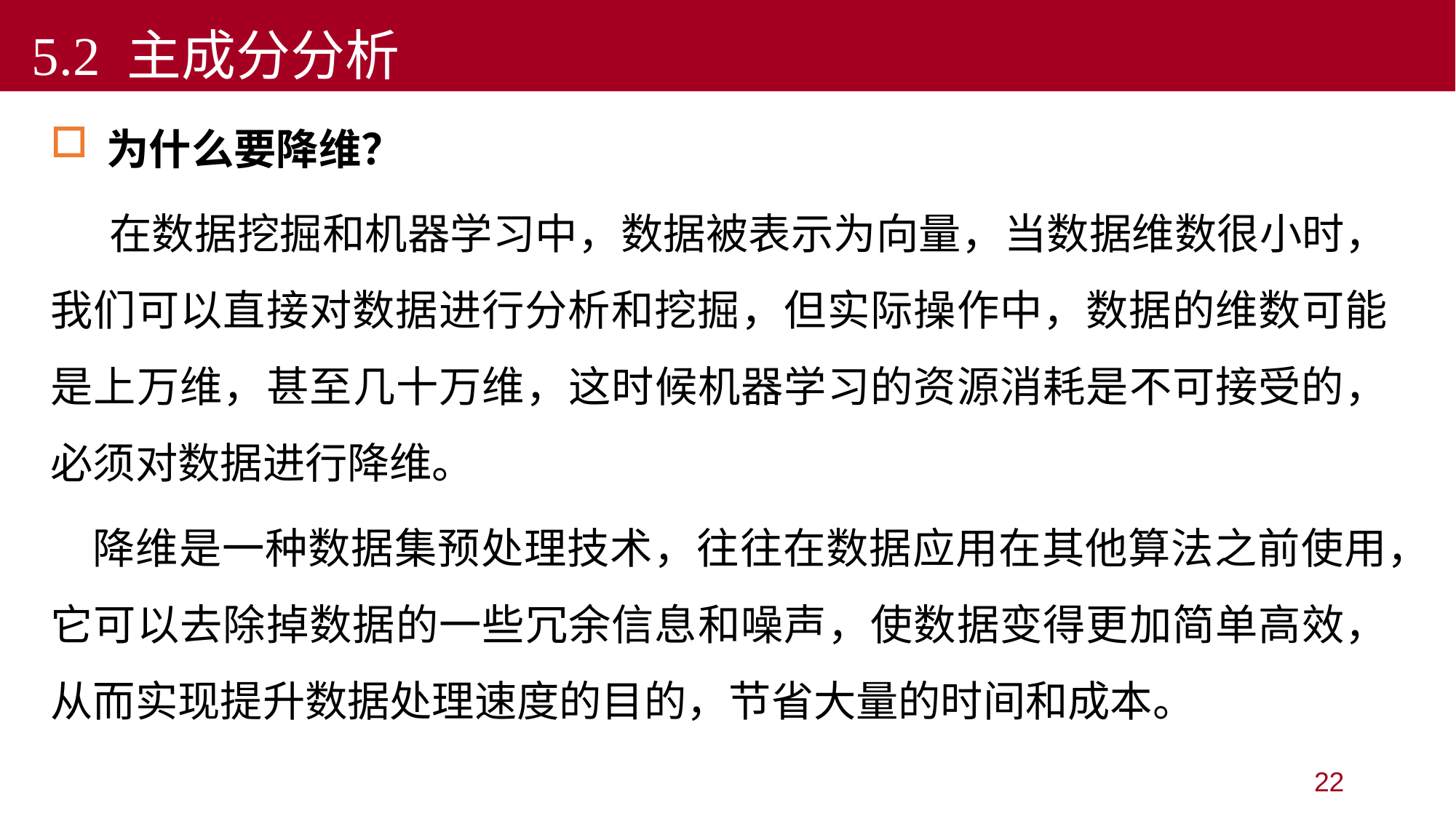

5.2 主成分分析
为什么要降维？
     在数据挖掘和机器学习中，数据被表示为向量，当数据维数很小时，我们可以直接对数据进行分析和挖掘，但实际操作中，数据的维数可能是上万维，甚至几十万维，这时候机器学习的资源消耗是不可接受的，必须对数据进行降维。
   降维是一种数据集预处理技术，往往在数据应用在其他算法之前使用，它可以去除掉数据的一些冗余信息和噪声，使数据变得更加简单高效，从而实现提升数据处理速度的目的，节省大量的时间和成本。

22